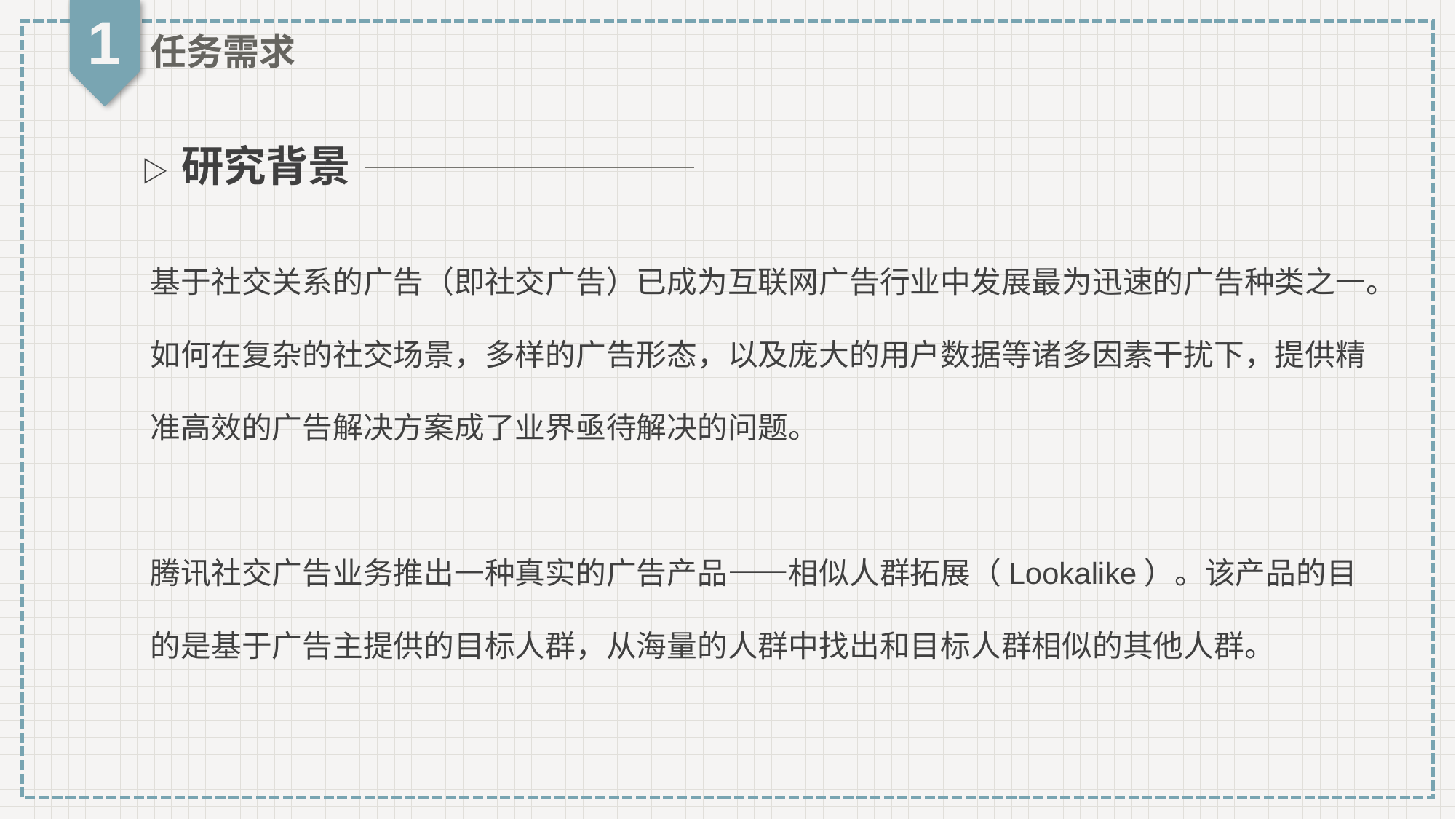

1
任务需求
▷ 研究背景
基于社交关系的广告（即社交广告）已成为互联网广告行业中发展最为迅速的广告种类之一。
如何在复杂的社交场景，多样的广告形态，以及庞大的用户数据等诸多因素干扰下，提供精准高效的广告解决方案成了业界亟待解决的问题。

腾讯社交广告业务推出一种真实的广告产品——相似人群拓展（Lookalike）。该产品的目的是基于广告主提供的目标人群，从海量的人群中找出和目标人群相似的其他人群。